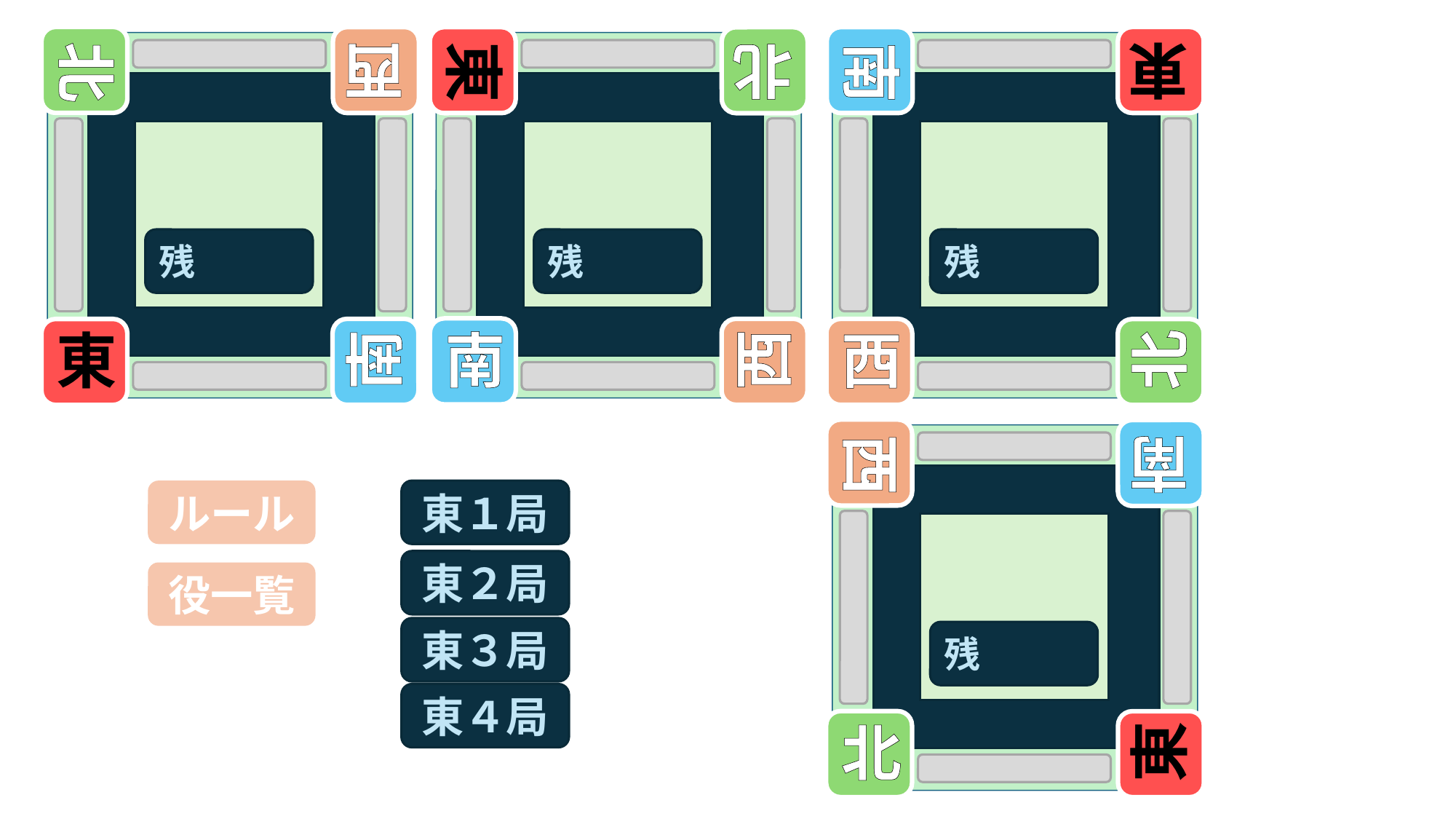

西
南
北
東

残

西
南
北
東

残

西
南
北
東

残

西
南
北
東

残

ルール
東１局
東２局
役一覧
東３局
東４局